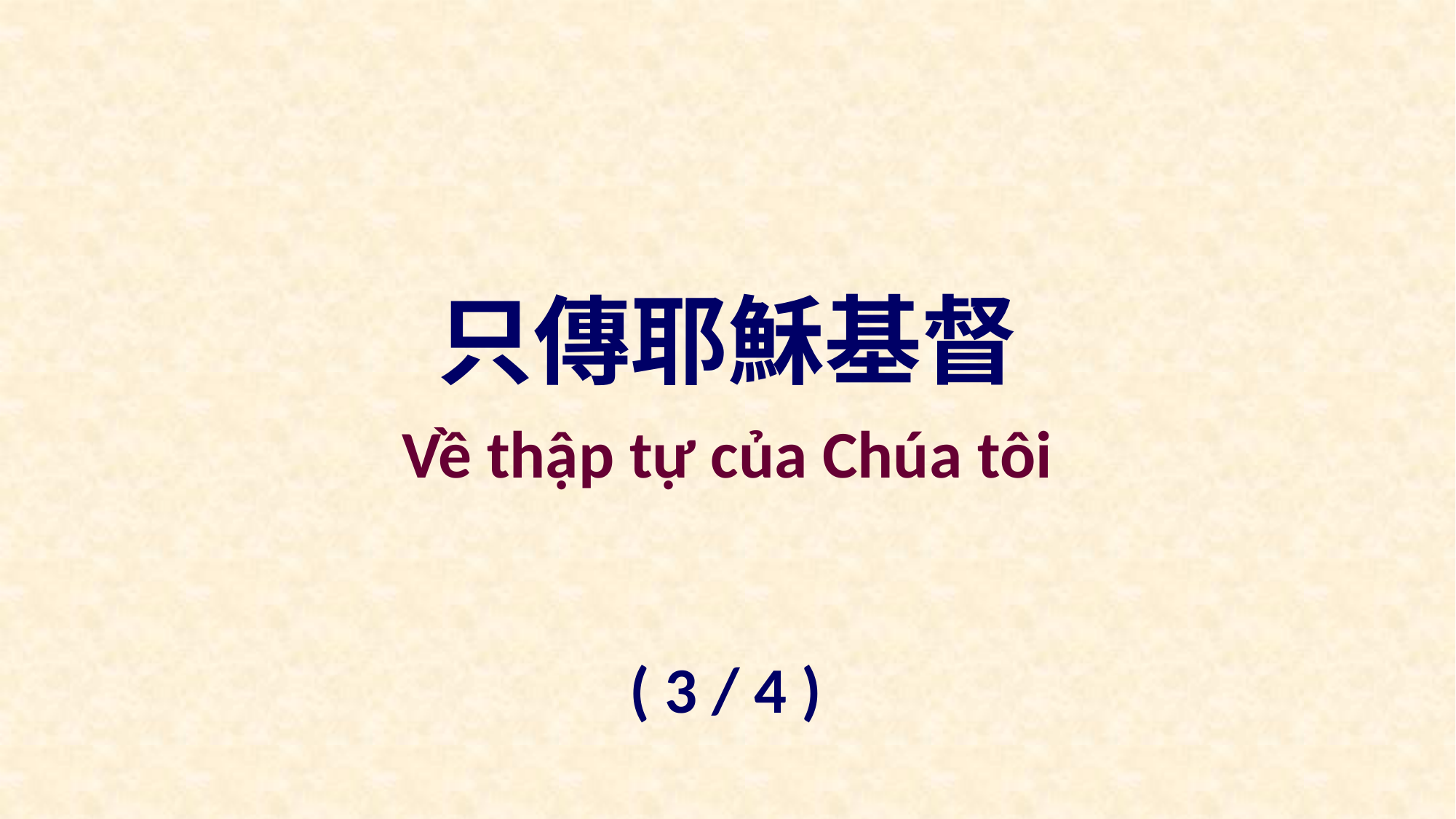

只傳耶穌基督
Về thập tự của Chúa tôi
( 3 / 4 )